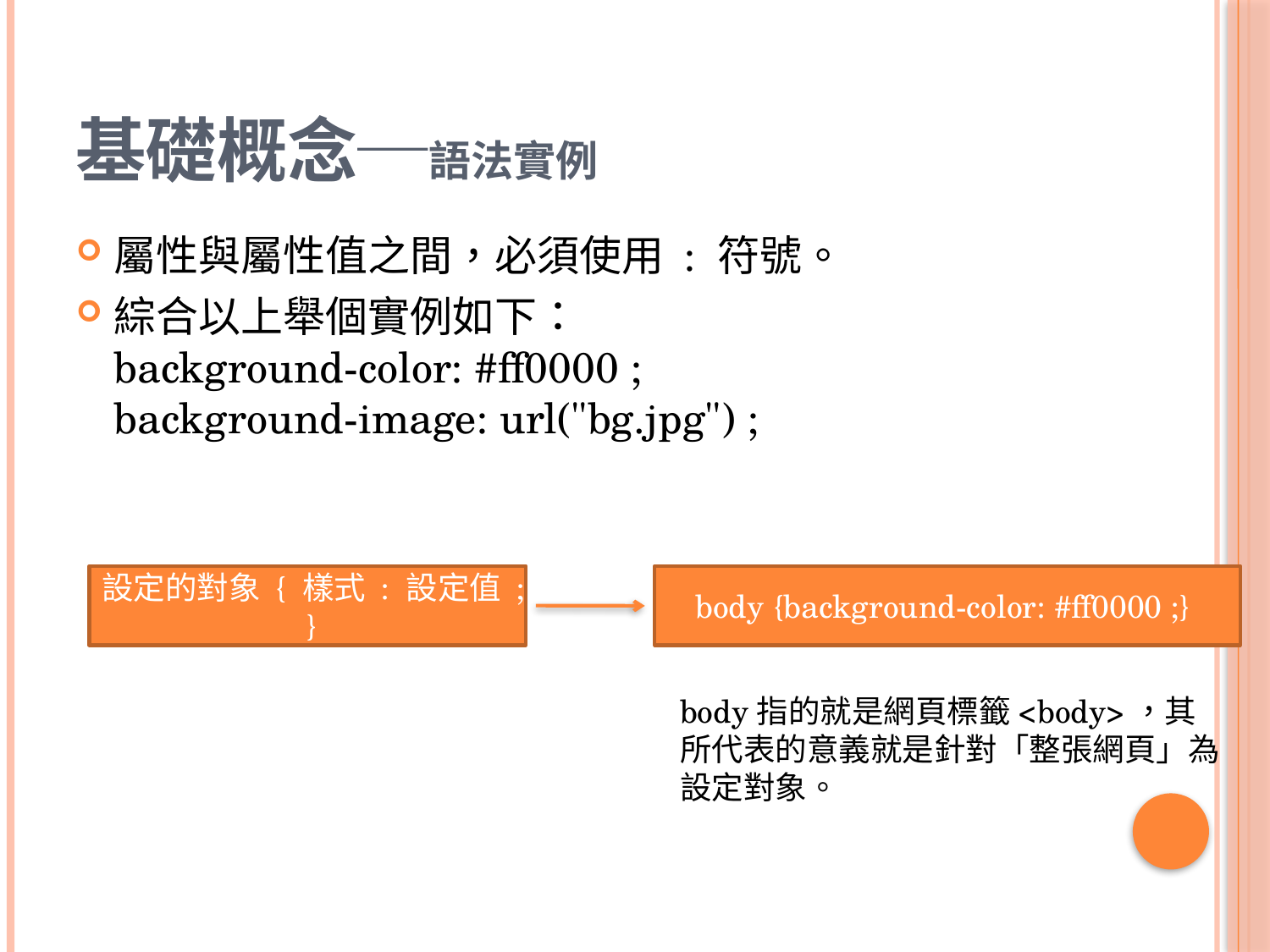

# 基礎概念─語法實例
屬性與屬性值之間，必須使用 : 符號。
綜合以上舉個實例如下：
background-color: #ff0000 ;
background-image: url("bg.jpg") ;
設定的對象 { 樣式 : 設定值 ; }
body {background-color: #ff0000 ;}
body指的就是網頁標籤<body>，其
所代表的意義就是針對「整張網頁」為
設定對象。